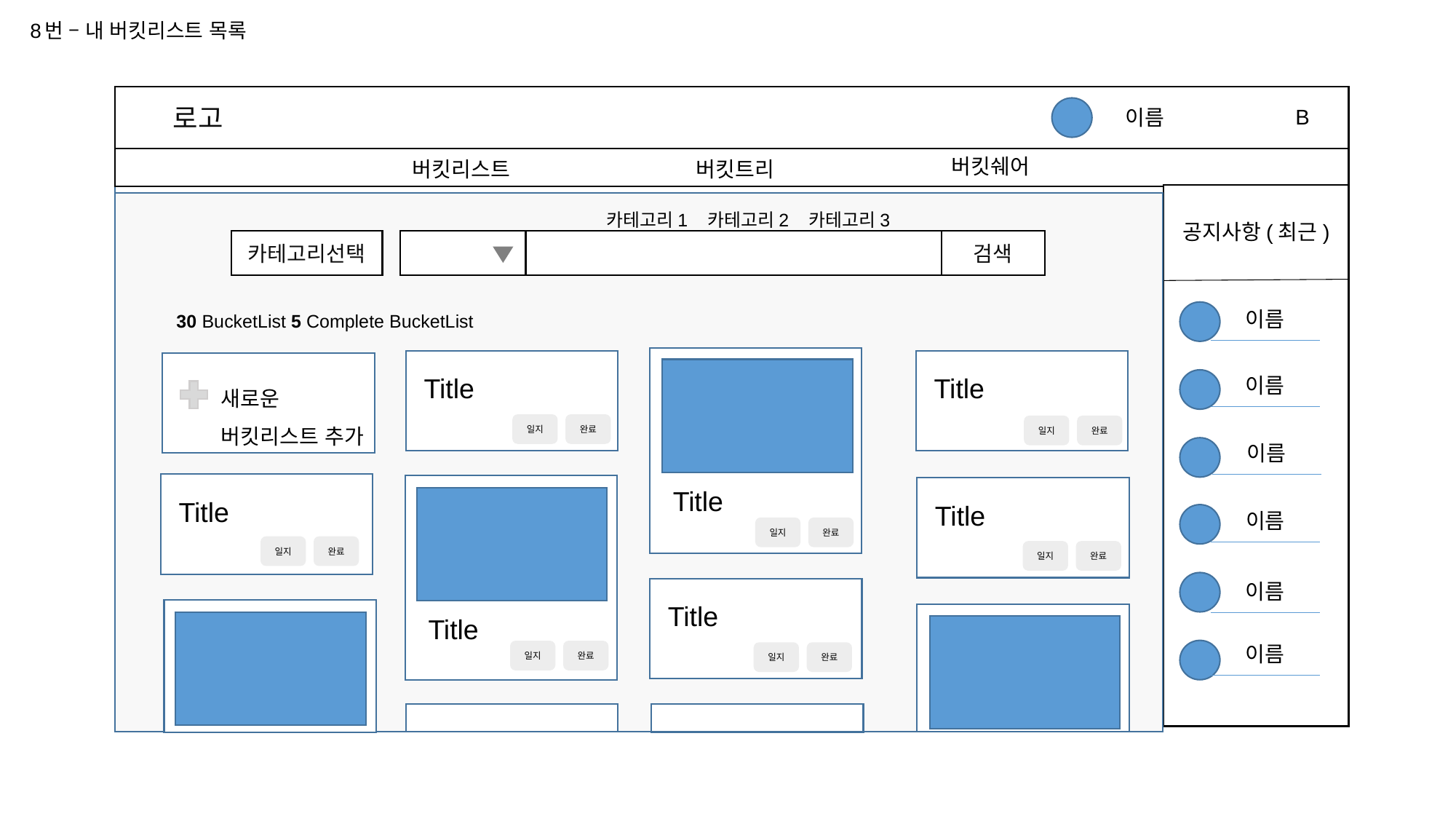

# 8번 – 내 버킷리스트 목록

로고
B
이름
버킷쉐어

버킷리스트
버킷트리

카테고리1   카테고리2   카테고리3
공지사항(최근)
검색
카테고리선택

이름

30 BucketList 5 Complete BucketList

Title
Title

이름

이름

Title

Title
Title
이름

이름

Title

Title

이름

새로운
버킷리스트 추가

일지
완료
일지
완료
일지
완료
일지
완료
일지
완료

일지
완료
일지
완료